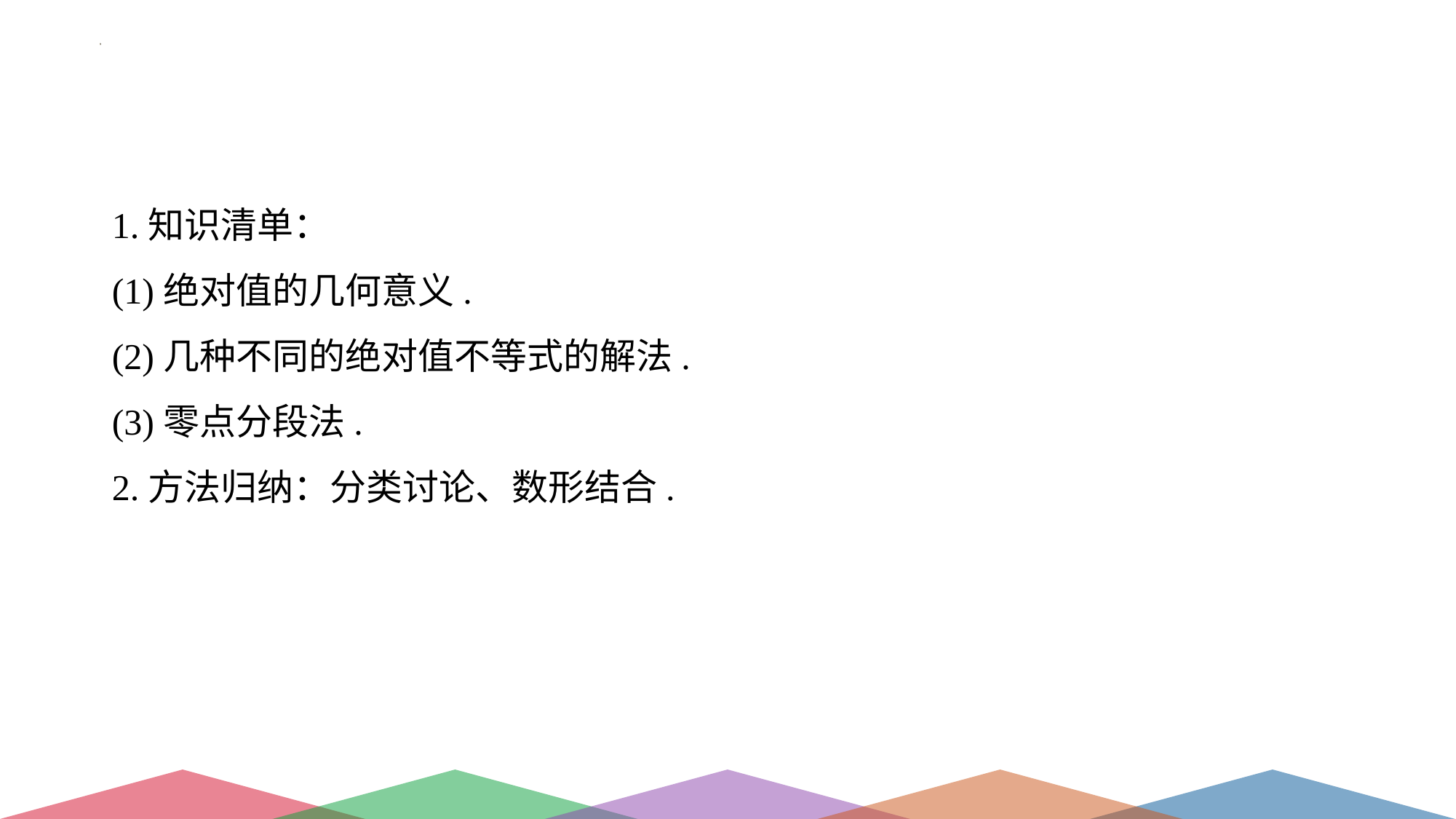

1.知识清单：
(1)绝对值的几何意义.
(2)几种不同的绝对值不等式的解法.
(3)零点分段法.
2.方法归纳：分类讨论、数形结合.